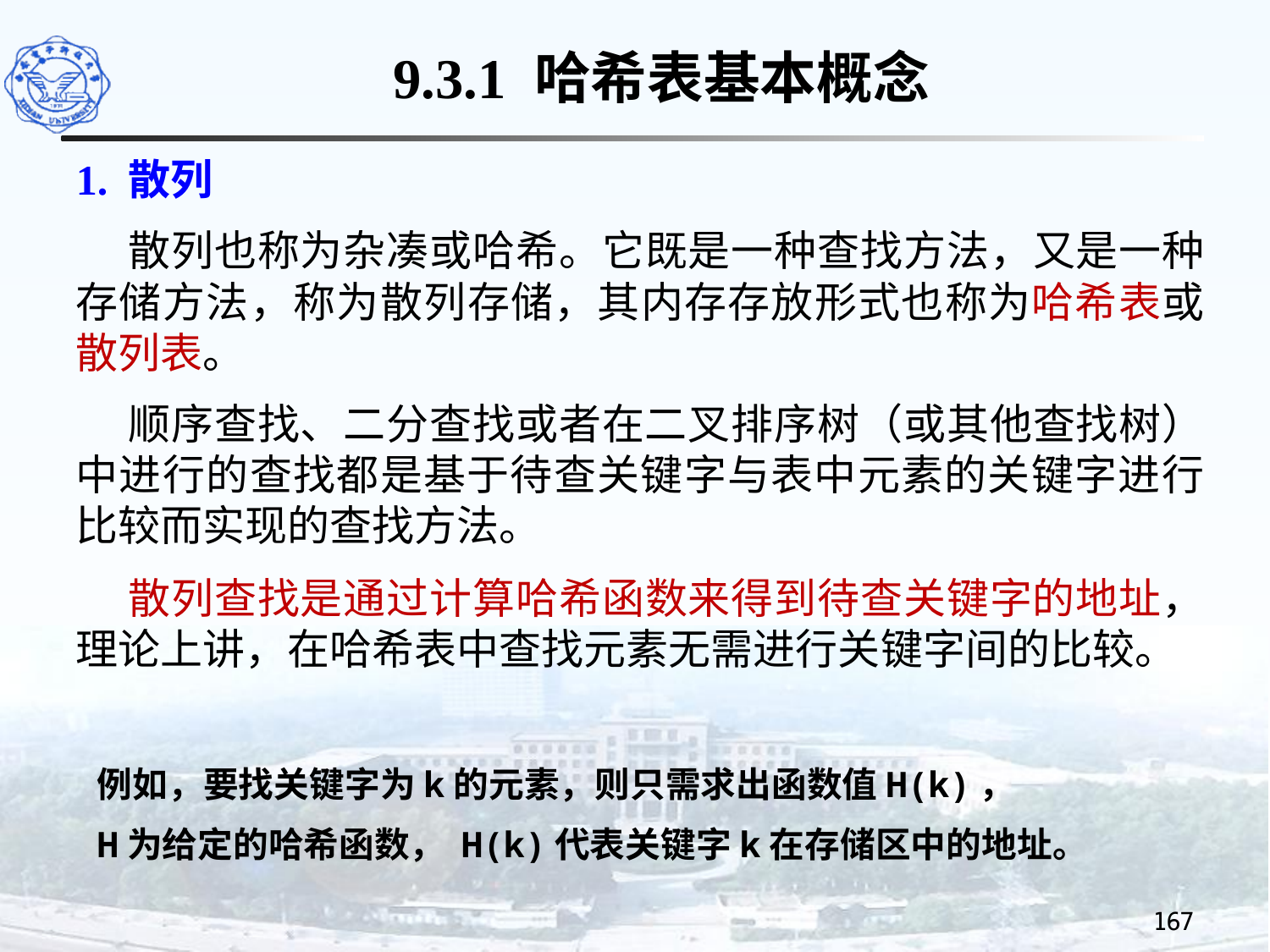

9.3.1 哈希表基本概念
1. 散列
    散列也称为杂凑或哈希。它既是一种查找方法，又是一种存储方法，称为散列存储，其内存存放形式也称为哈希表或散列表。
    顺序查找、二分查找或者在二叉排序树（或其他查找树）中进行的查找都是基于待查关键字与表中元素的关键字进行比较而实现的查找方法。
    散列查找是通过计算哈希函数来得到待查关键字的地址，理论上讲，在哈希表中查找元素无需进行关键字间的比较。
例如，要找关键字为k的元素，则只需求出函数值H(k)，
H为给定的哈希函数， H(k)代表关键字k在存储区中的地址。
167